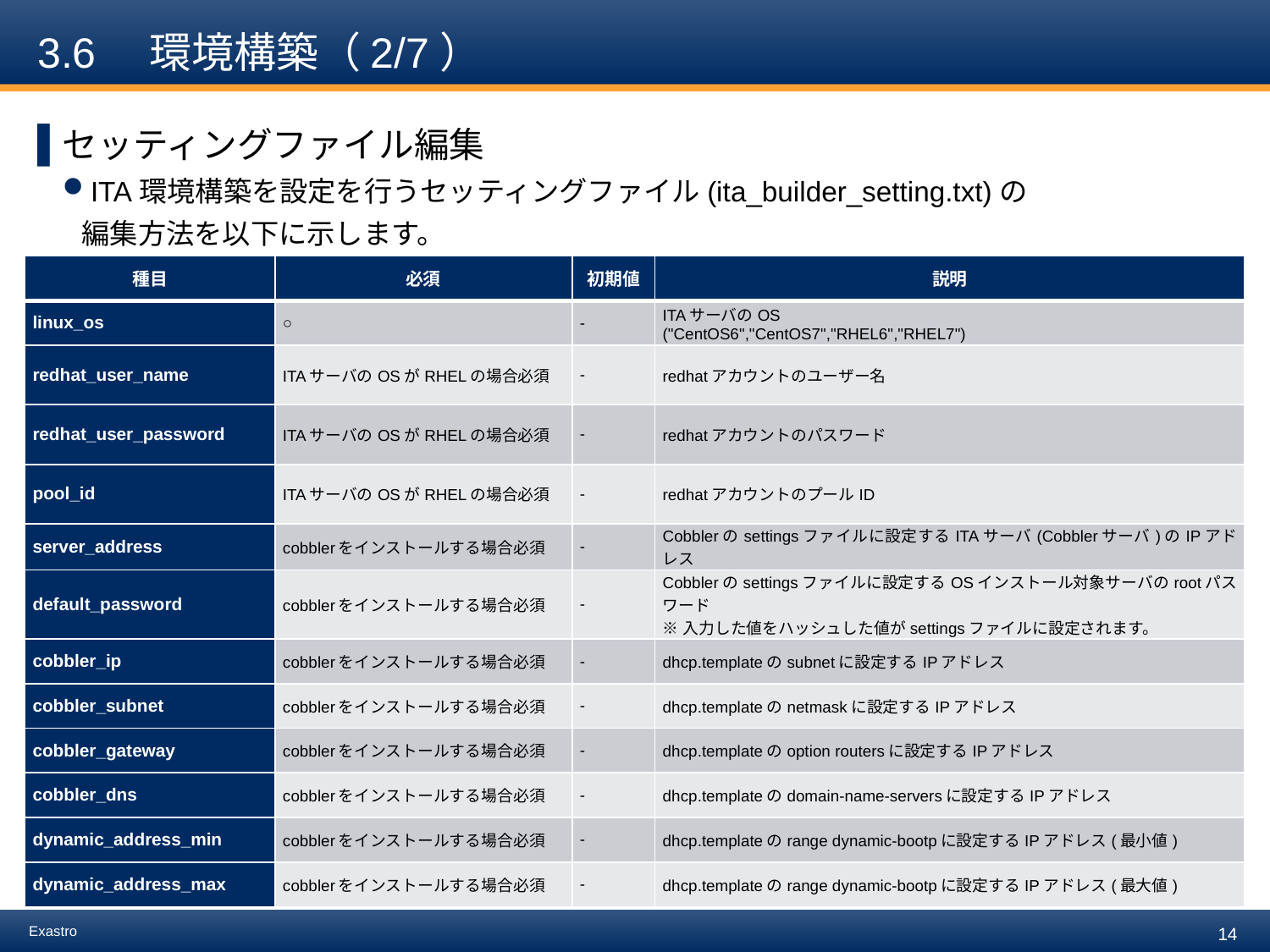

# 3.6　環境構築（2/7）
セッティングファイル編集
ITA環境構築を設定を行うセッティングファイル(ita_builder_setting.txt)の
  編集方法を以下に示します。

| 種目 | 必須 | 初期値 | 説明 |
| --- | --- | --- | --- |
| linux\_os | ○ | - | ITAサーバのOS ("CentOS6","CentOS7","RHEL6","RHEL7") |
| redhat\_user\_name | ITAサーバのOSがRHELの場合必須 | - | redhatアカウントのユーザー名 |
| redhat\_user\_password | ITAサーバのOSがRHELの場合必須 | - | redhatアカウントのパスワード |
| pool\_id | ITAサーバのOSがRHELの場合必須 | - | redhatアカウントのプールID |
| server\_address | cobblerをインストールする場合必須 | - | Cobblerのsettingsファイルに設定するITAサーバ(Cobblerサーバ)のIPアドレス |
| default\_password | cobblerをインストールする場合必須 | - | Cobblerのsettingsファイルに設定するOSインストール対象サーバのrootパスワード ※入力した値をハッシュした値がsettingsファイルに設定されます。 |
| cobbler\_ip | cobblerをインストールする場合必須 | - | dhcp.templateのsubnetに設定するIPアドレス |
| cobbler\_subnet | cobblerをインストールする場合必須 | - | dhcp.templateのnetmaskに設定するIPアドレス |
| cobbler\_gateway | cobblerをインストールする場合必須 | - | dhcp.templateのoption routersに設定するIPアドレス |
| cobbler\_dns | cobblerをインストールする場合必須 | - | dhcp.templateのdomain-name-serversに設定するIPアドレス |
| dynamic\_address\_min | cobblerをインストールする場合必須 | - | dhcp.templateのrange dynamic-bootpに設定するIPアドレス(最小値) |
| dynamic\_address\_max | cobblerをインストールする場合必須 | - | dhcp.templateのrange dynamic-bootpに設定するIPアドレス(最大値) |